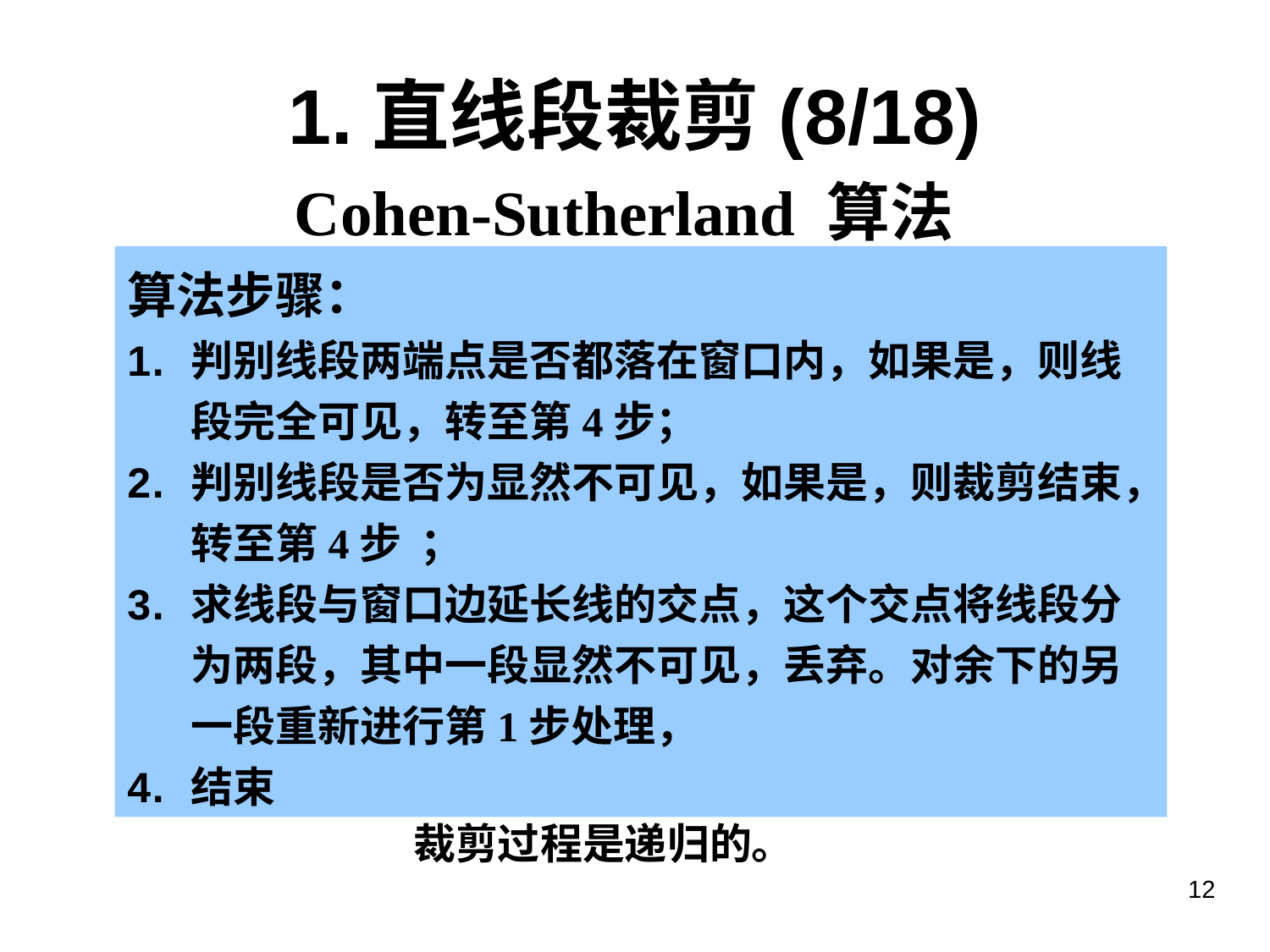

1.直线段裁剪(8/18)
# Cohen-Sutherland 算法
算法步骤：
判别线段两端点是否都落在窗口内，如果是，则线段完全可见，转至第4步；
判别线段是否为显然不可见，如果是，则裁剪结束，转至第4步  ；
求线段与窗口边延长线的交点，这个交点将线段分为两段，其中一段显然不可见，丢弃。对余下的另一段重新进行第1步处理，
结束
裁剪过程是递归的。
12